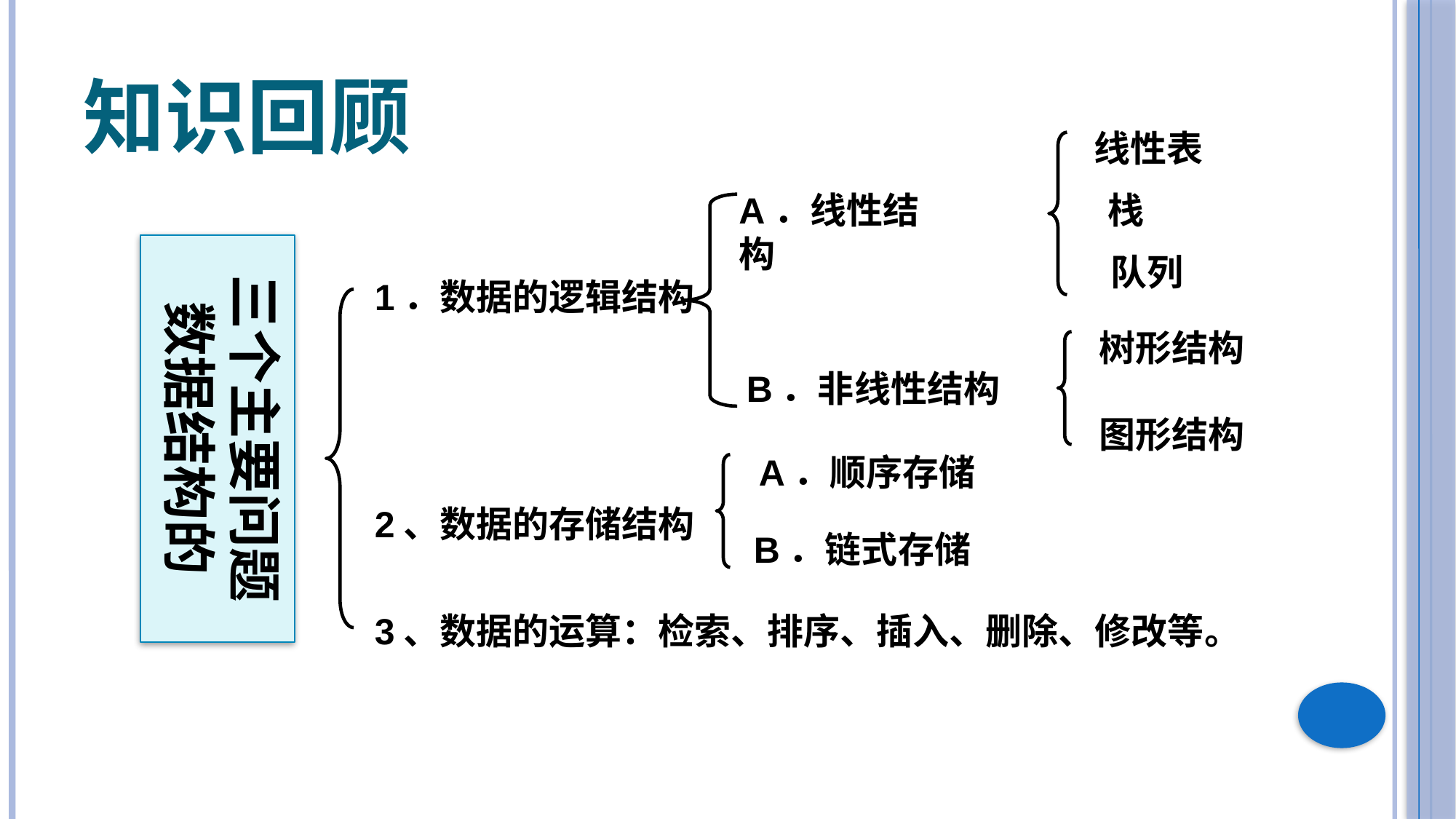

# 知识回顾
线性表

A．线性结构
栈

三个主要问题
数据结构的
队列
 1．数据的逻辑结构

树形结构

B．非线性结构
图形结构
A．顺序存储

 2、数据的存储结构
 B．链式存储
 3、数据的运算：检索、排序、插入、删除、修改等。